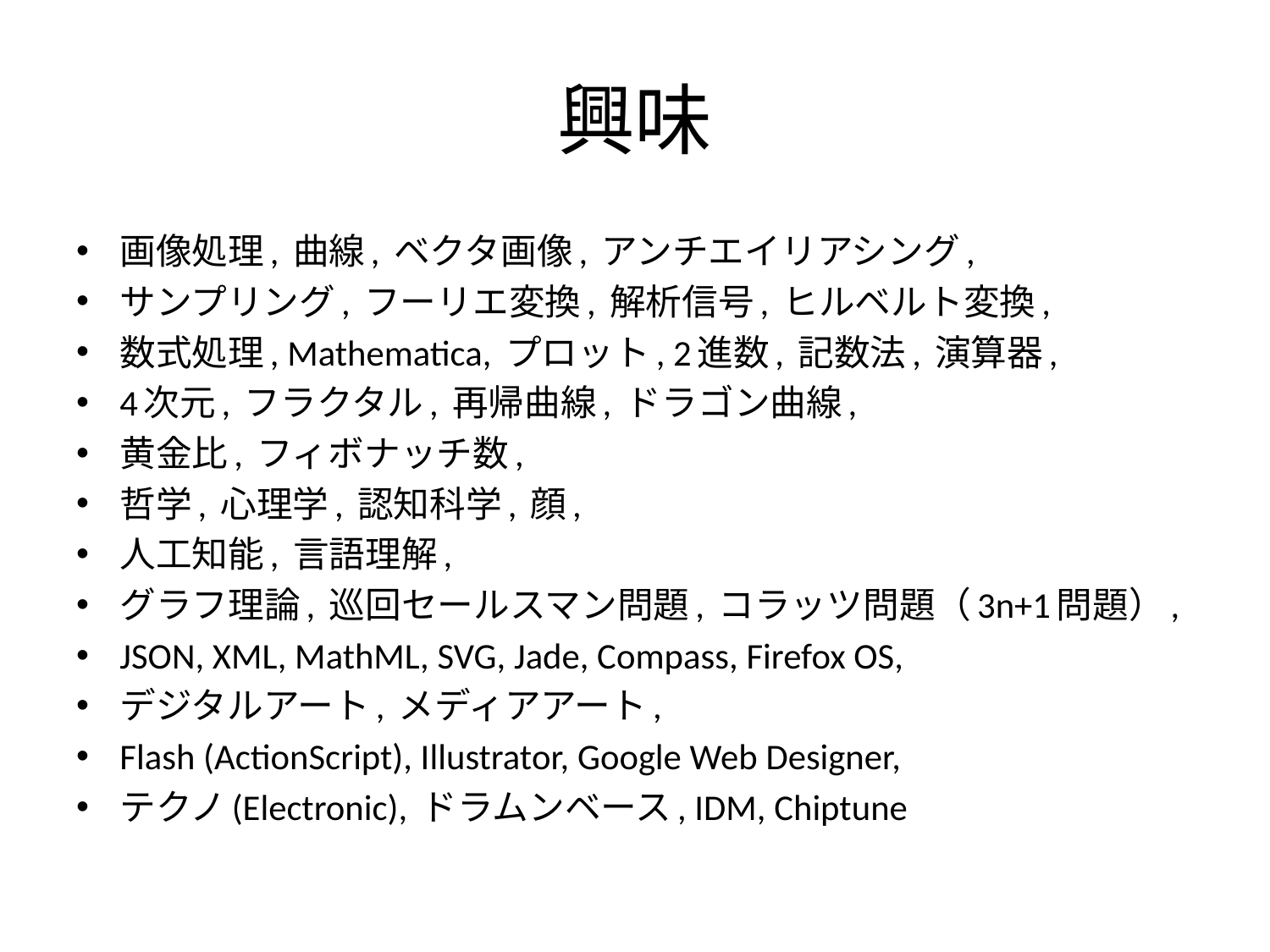

# 興味
画像処理, 曲線, ベクタ画像, アンチエイリアシング,
サンプリング, フーリエ変換, 解析信号, ヒルベルト変換,
数式処理, Mathematica, プロット, 2進数, 記数法, 演算器,
4次元, フラクタル, 再帰曲線, ドラゴン曲線,
黄金比, フィボナッチ数,
哲学, 心理学, 認知科学, 顔,
人工知能, 言語理解,
グラフ理論, 巡回セールスマン問題, コラッツ問題（3n+1問題）,
JSON, XML, MathML, SVG, Jade, Compass, Firefox OS,
デジタルアート, メディアアート,
Flash (ActionScript), Illustrator, Google Web Designer,
テクノ(Electronic), ドラムンベース, IDM, Chiptune